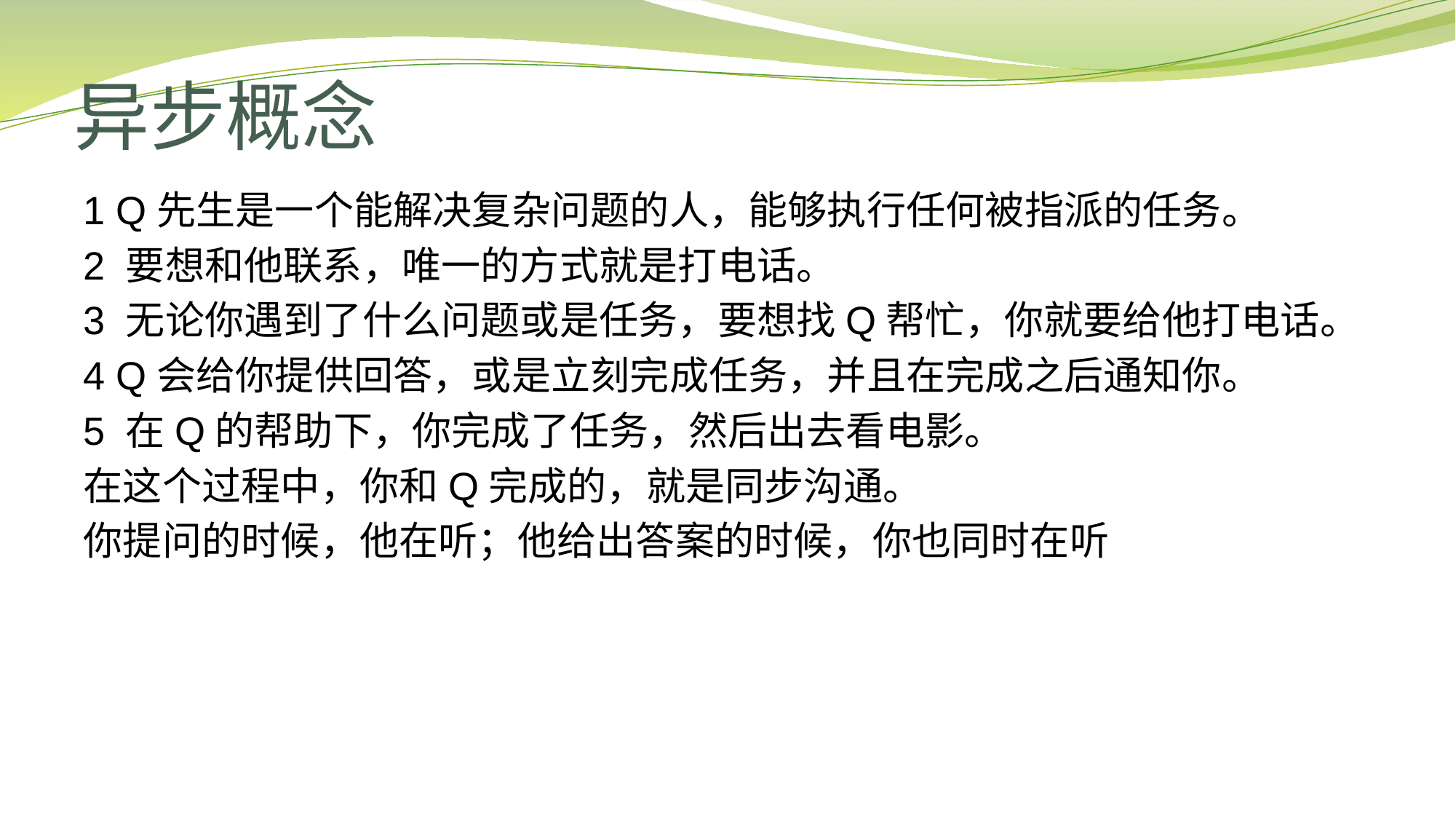

# 异步概念
1 Q先生是一个能解决复杂问题的人，能够执行任何被指派的任务。
2 要想和他联系，唯一的方式就是打电话。
3 无论你遇到了什么问题或是任务，要想找Q帮忙，你就要给他打电话。
4 Q会给你提供回答，或是立刻完成任务，并且在完成之后通知你。
5 在Q的帮助下，你完成了任务，然后出去看电影。
在这个过程中，你和Q完成的，就是同步沟通。
你提问的时候，他在听；他给出答案的时候，你也同时在听